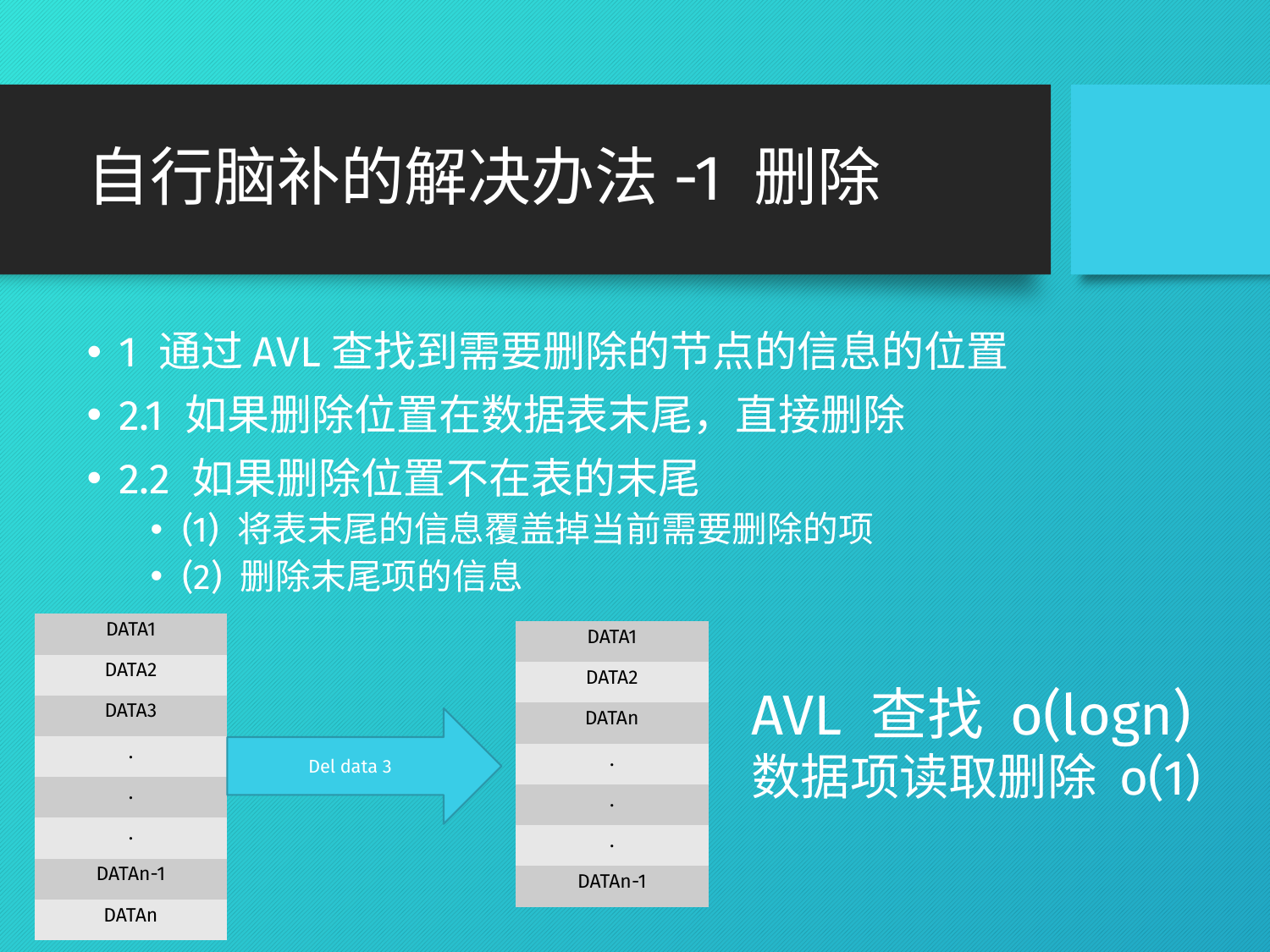

# 自行脑补的解决办法-1 删除
1 通过AVL查找到需要删除的节点的信息的位置
2.1 如果删除位置在数据表末尾，直接删除
2.2 如果删除位置不在表的末尾
(1) 将表末尾的信息覆盖掉当前需要删除的项
(2) 删除末尾项的信息
| DATA1 |
| --- |
| DATA2 |
| DATA3 |
| . |
| . |
| . |
| DATAn-1 |
| DATAn |
| DATA1 |
| --- |
| DATA2 |
| DATAn |
| . |
| . |
| . |
| DATAn-1 |
AVL 查找 o(logn)
数据项读取删除 o(1)
Del data 3